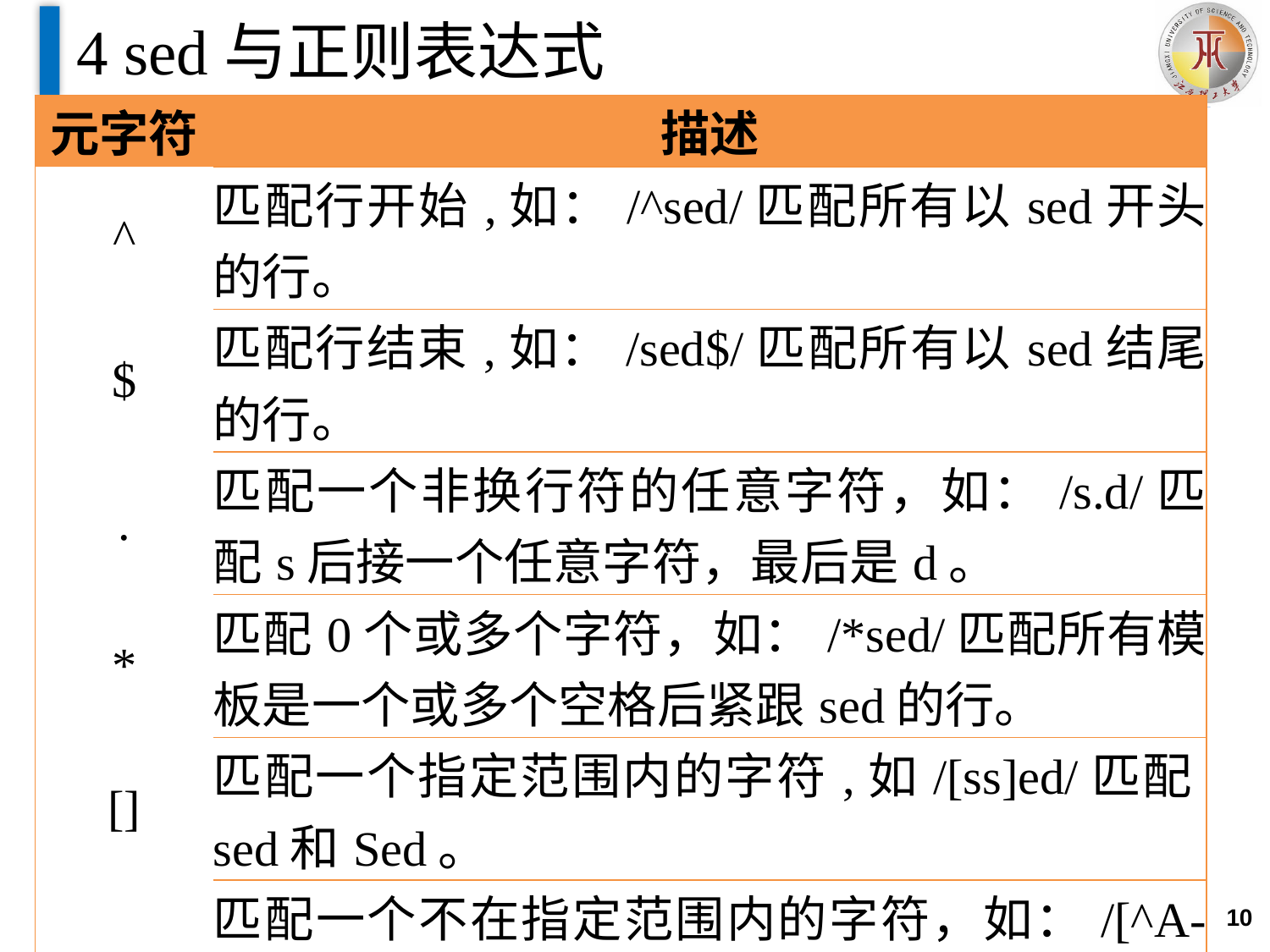

# 4 sed与正则表达式
| 元字符 | 描述 |
| --- | --- |
| ^ | 匹配行开始,如：/^sed/匹配所有以sed开头的行。 |
| $ | 匹配行结束,如：/sed$/匹配所有以sed结尾的行。 |
| . | 匹配一个非换行符的任意字符，如：/s.d/匹配s后接一个任意字符，最后是d。 |
| \* | 匹配0个或多个字符，如：/\*sed/匹配所有模板是一个或多个空格后紧跟sed的行。 |
| [] | 匹配一个指定范围内的字符,如/[ss]ed/匹配sed和Sed。 |
| [^] | 匹配一个不在指定范围内的字符，如：/[^A-RT-Z]ed/匹配不包含A-R和T-Z的一个字母开头，紧跟ed的行。 |
| \(..\) | 匹配子串,保存匹配的字符，如s/\(love\)able/\1rs，loveable被替换成lovers。 |
10